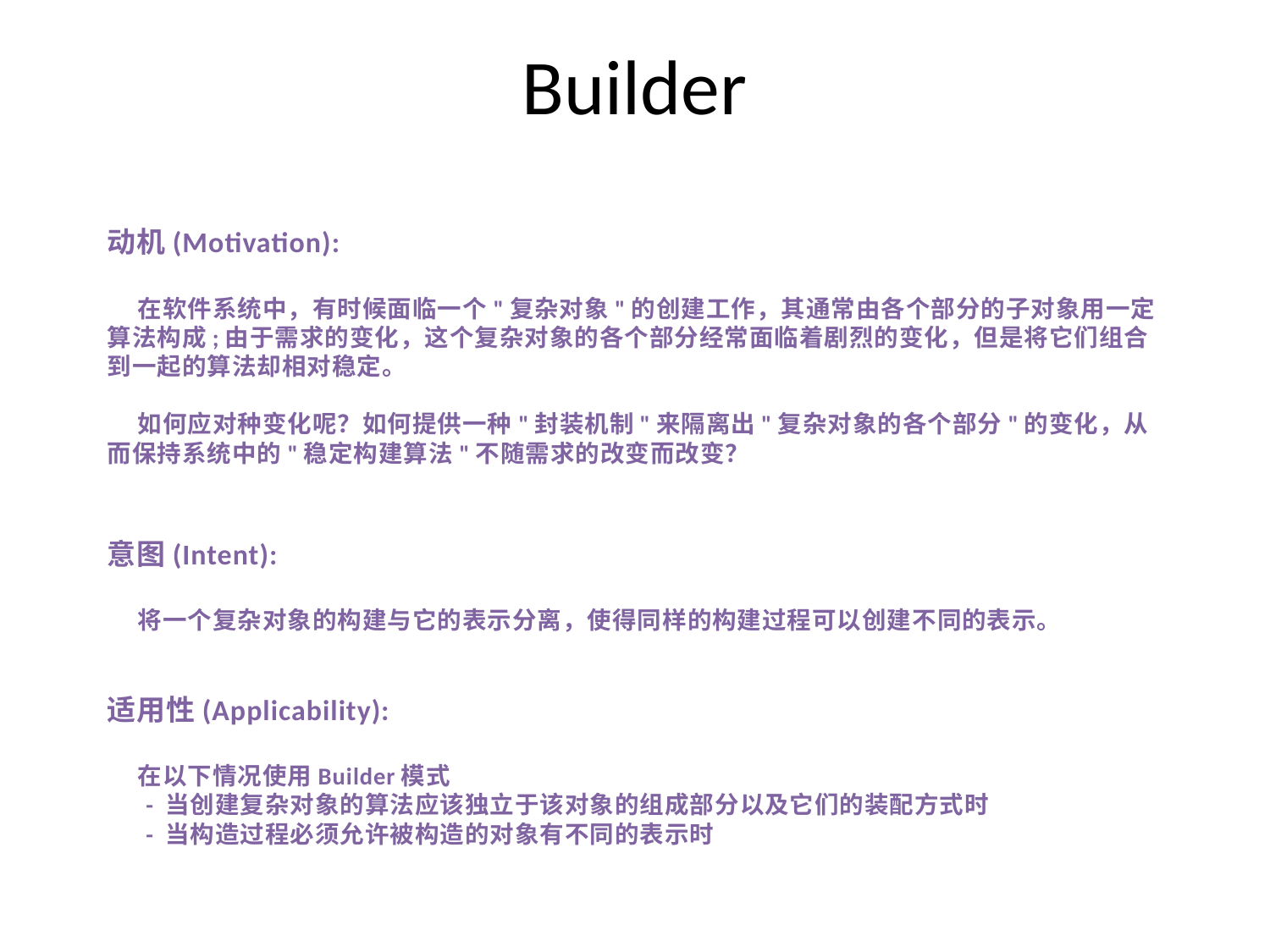

Builder
动机(Motivation):

    在软件系统中，有时候面临一个"复杂对象"的创建工作，其通常由各个部分的子对象用一定算法构成;由于需求的变化，这个复杂对象的各个部分经常面临着剧烈的变化，但是将它们组合到一起的算法却相对稳定。

    如何应对种变化呢？如何提供一种"封装机制"来隔离出"复杂对象的各个部分"的变化，从而保持系统中的"稳定构建算法"不随需求的改变而改变？

意图(Intent):

    将一个复杂对象的构建与它的表示分离，使得同样的构建过程可以创建不同的表示。

适用性(Applicability):

    在以下情况使用Builder模式
      - 当创建复杂对象的算法应该独立于该对象的组成部分以及它们的装配方式时
      - 当构造过程必须允许被构造的对象有不同的表示时